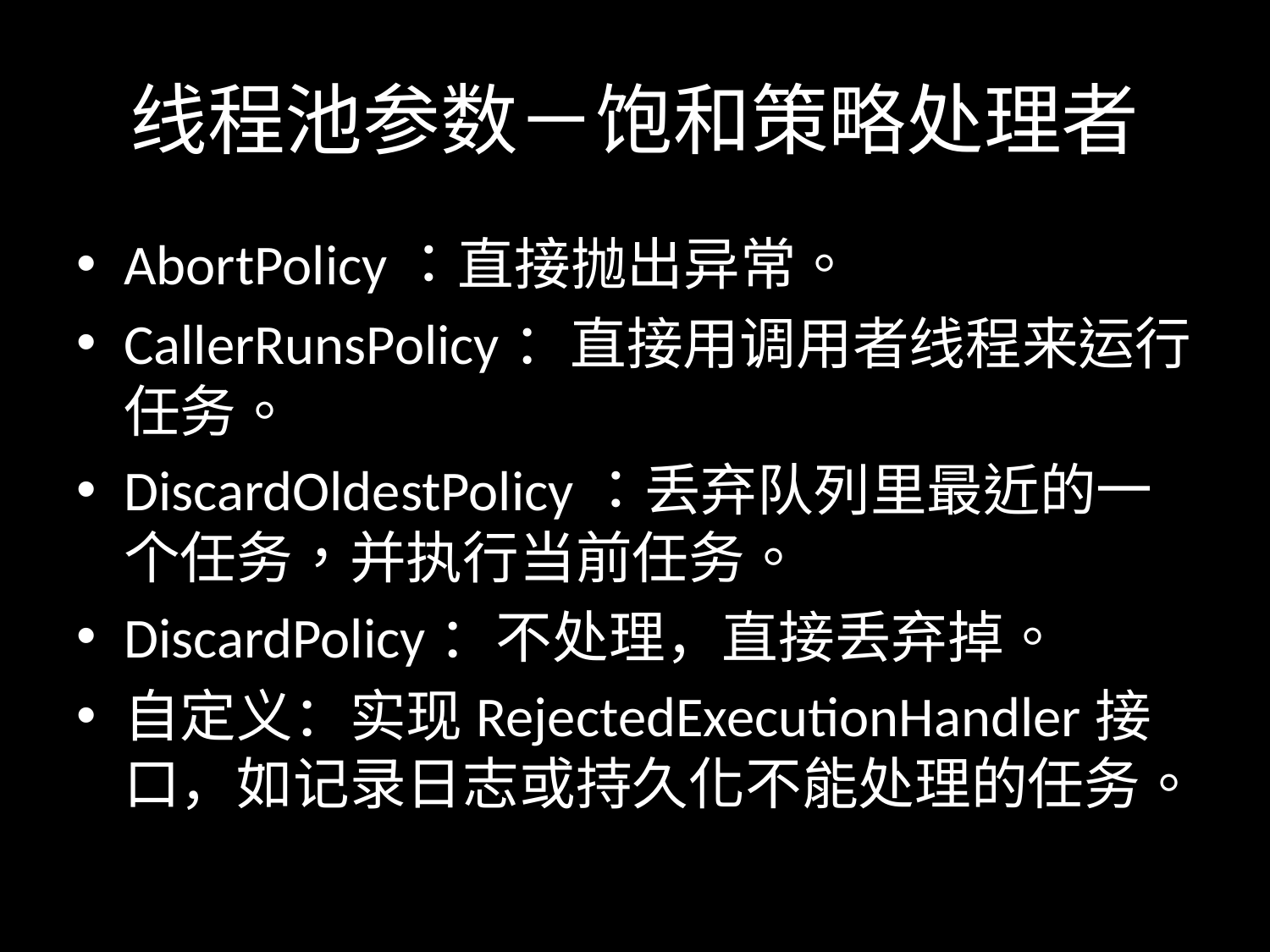

# 线程池参数－饱和策略处理者
AbortPolicy：直接抛出异常。
CallerRunsPolicy：直接用调用者线程来运行任务。
DiscardOldestPolicy：丢弃队列里最近的一个任务，并执行当前任务。
DiscardPolicy：不处理，直接丢弃掉。
自定义：实现RejectedExecutionHandler接口，如记录日志或持久化不能处理的任务。